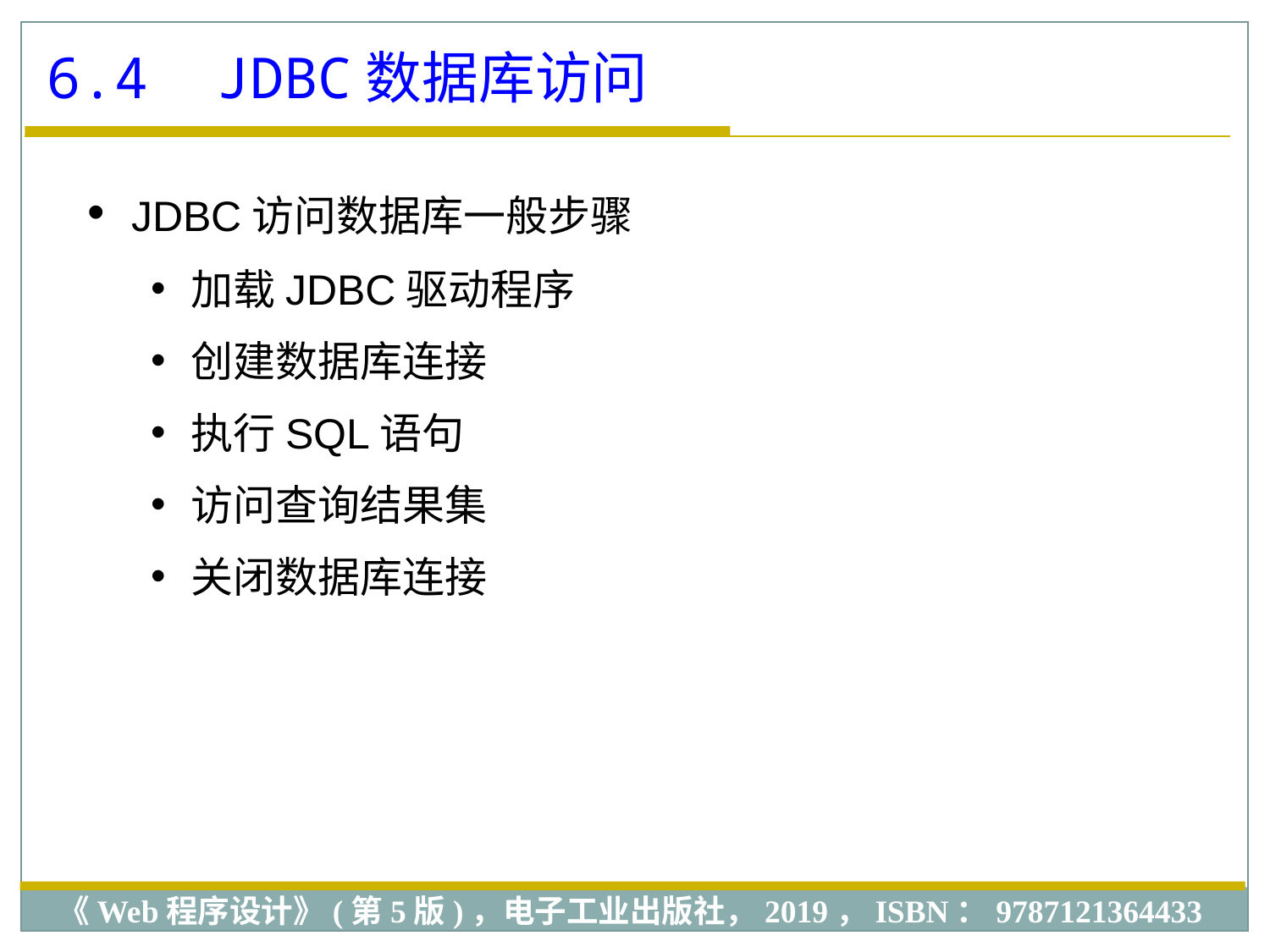

6.4  JDBC数据库访问
 JDBC访问数据库一般步骤
加载JDBC驱动程序
创建数据库连接
执行SQL语句
访问查询结果集
关闭数据库连接